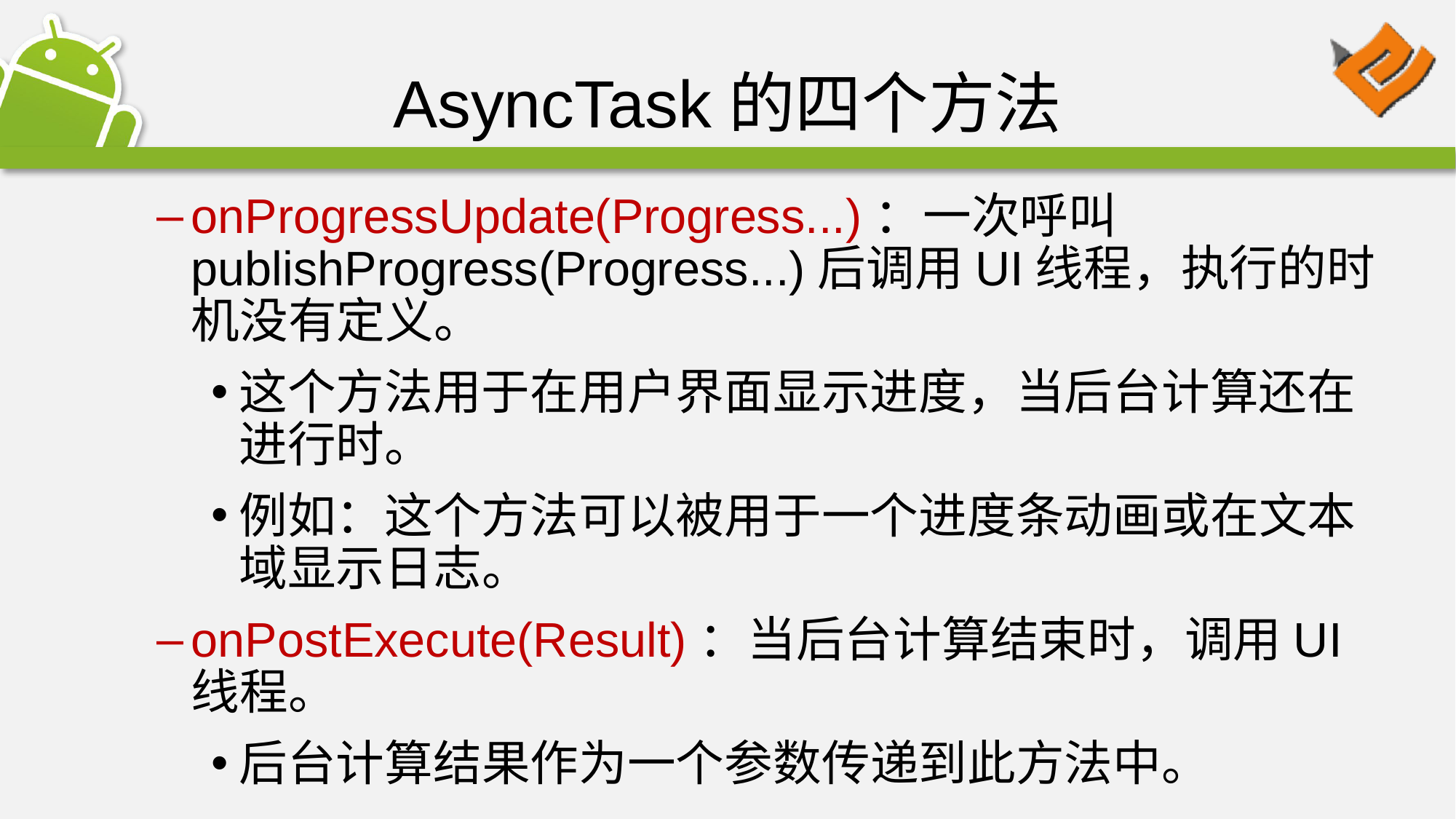

# AsyncTask的四个方法
onProgressUpdate(Progress...)：一次呼叫publishProgress(Progress...)后调用UI线程，执行的时机没有定义。
这个方法用于在用户界面显示进度，当后台计算还在进行时。
例如：这个方法可以被用于一个进度条动画或在文本域显示日志。
onPostExecute(Result)：当后台计算结束时，调用UI线程。
后台计算结果作为一个参数传递到此方法中。